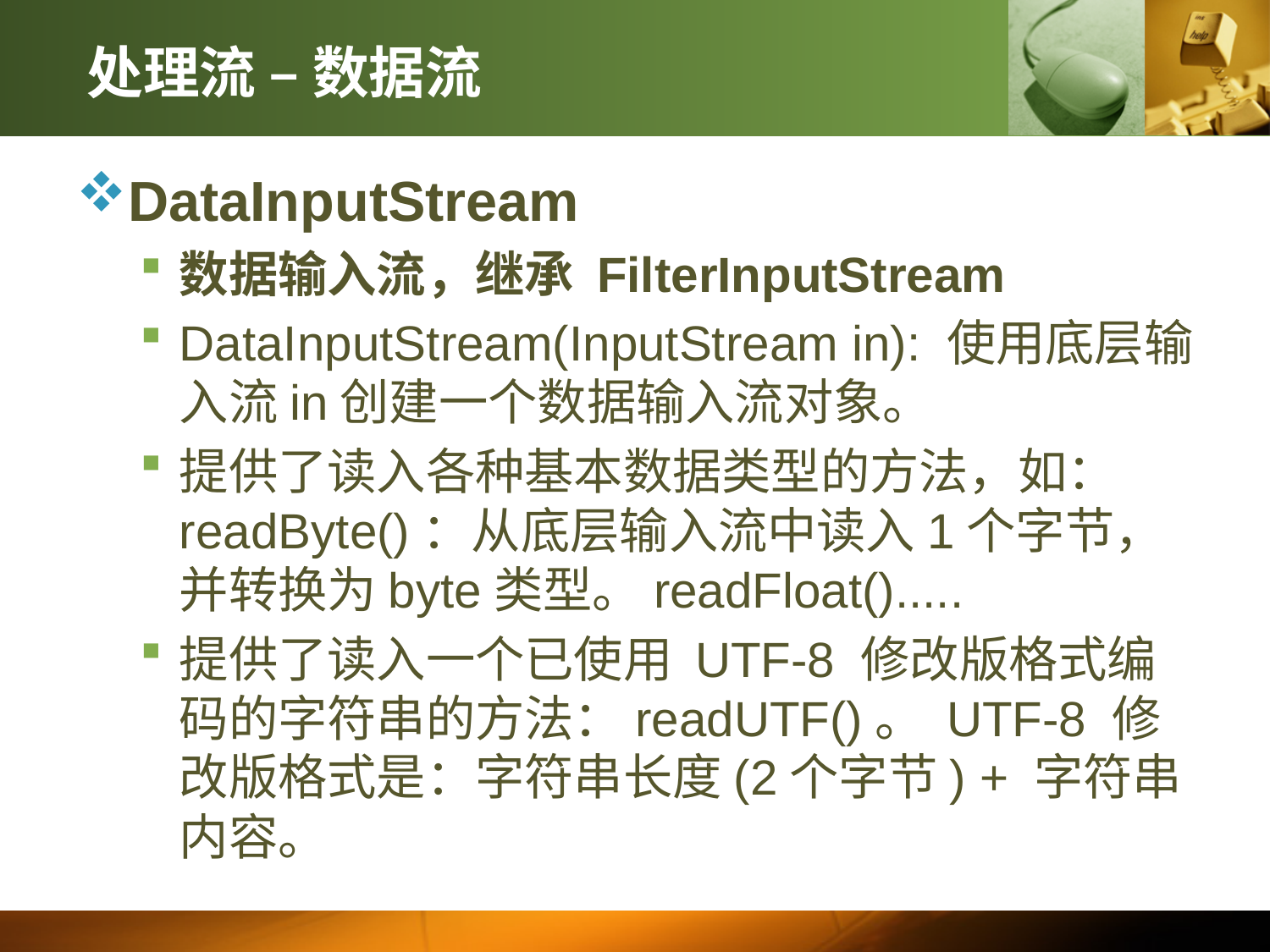

# 处理流 – 数据流
DataInputStream
数据输入流，继承 FilterInputStream
DataInputStream(InputStream in): 使用底层输入流in创建一个数据输入流对象。
提供了读入各种基本数据类型的方法，如：readByte()：从底层输入流中读入1个字节，并转换为byte类型。readFloat().....
提供了读入一个已使用 UTF-8 修改版格式编码的字符串的方法：readUTF()。 UTF-8 修改版格式是：字符串长度(2个字节) + 字符串内容。